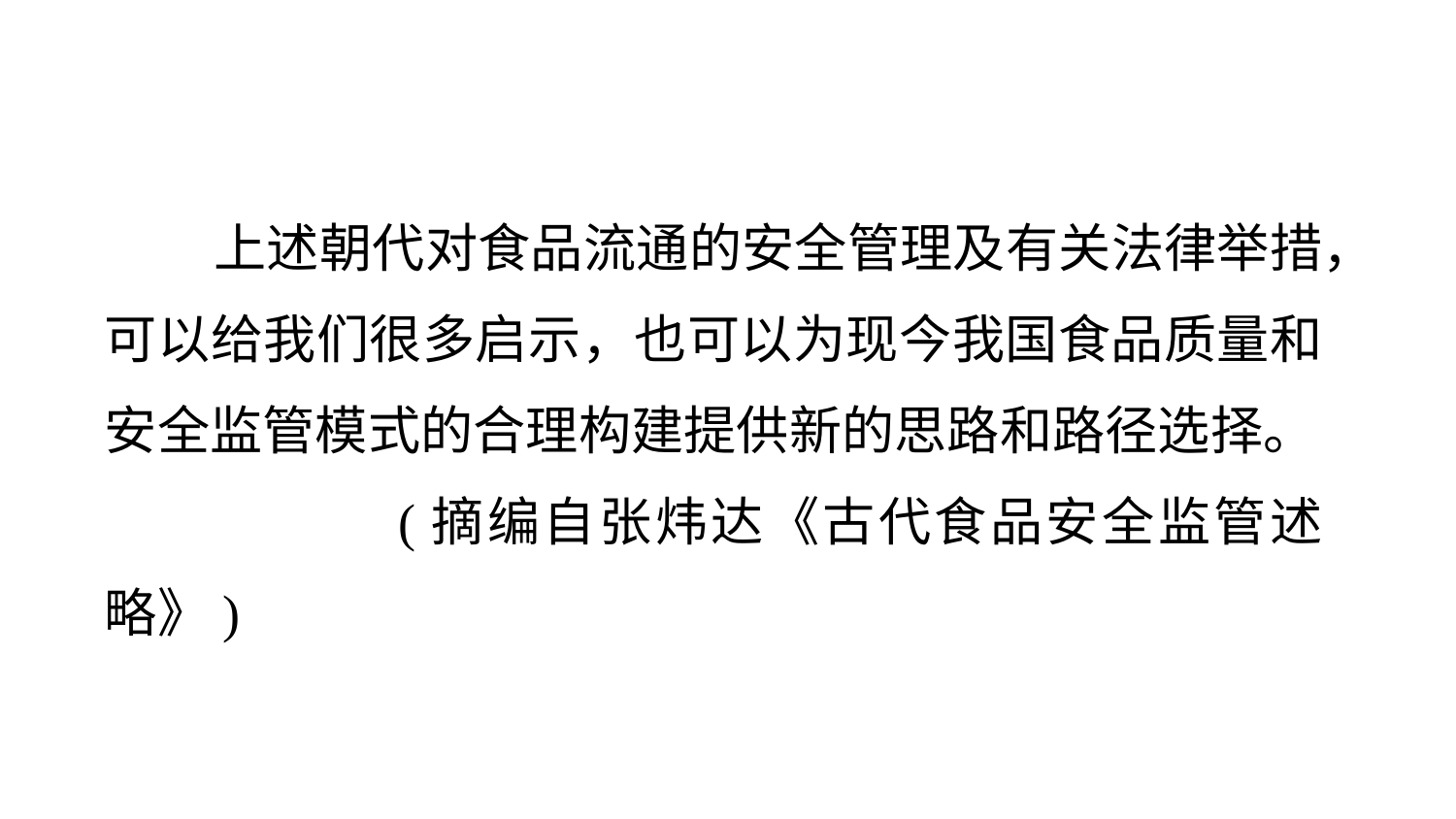

上述朝代对食品流通的安全管理及有关法律举措，可以给我们很多启示，也可以为现今我国食品质量和安全监管模式的合理构建提供新的思路和路径选择。
                  (摘编自张炜达《古代食品安全监管述略》)